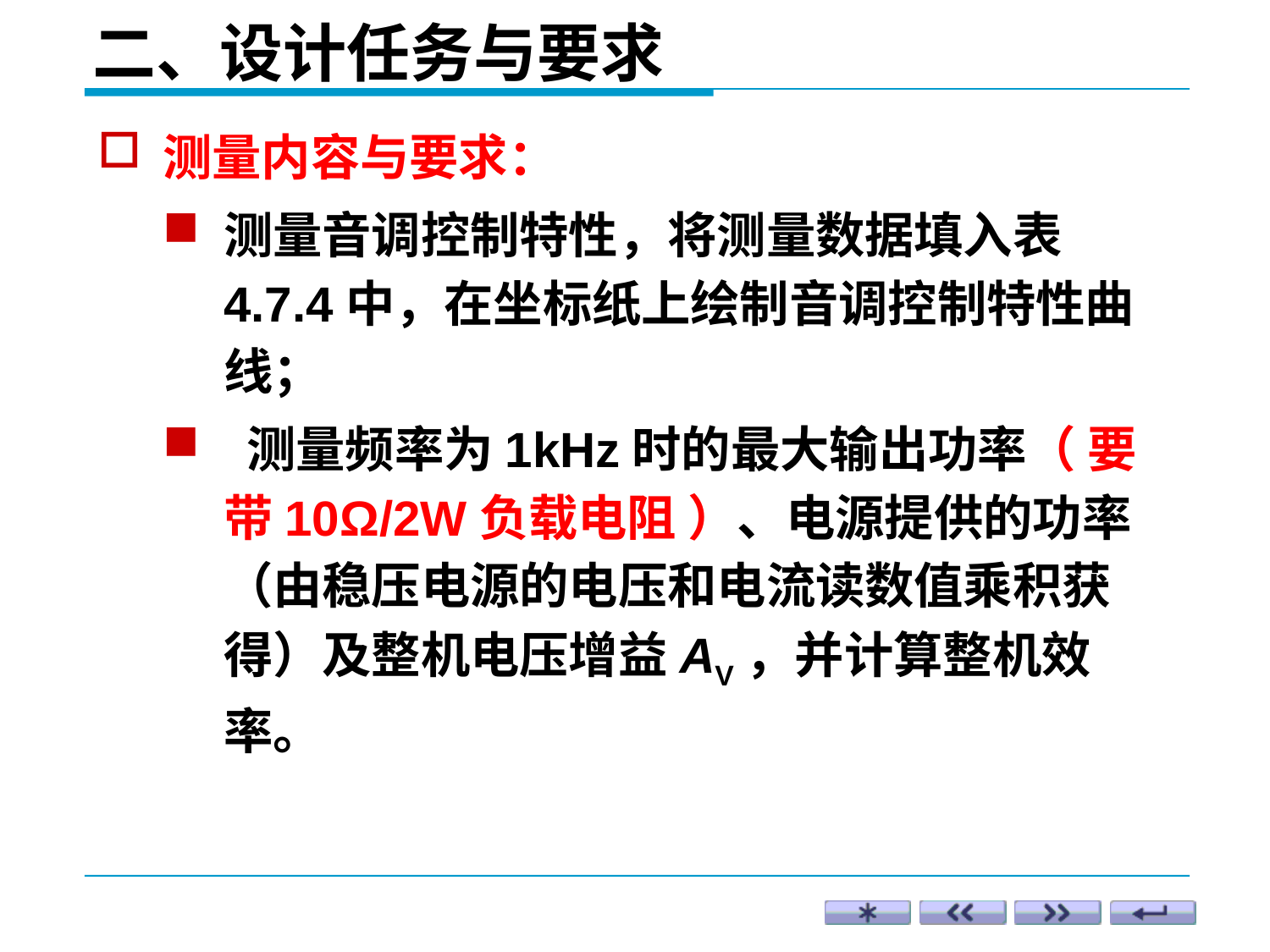

# 二、设计任务与要求
测量内容与要求：
测量音调控制特性，将测量数据填入表4.7.4中，在坐标纸上绘制音调控制特性曲线；
 测量频率为1kHz时的最大输出功率（ 要带10Ω/2W负载电阻 ）、电源提供的功率（由稳压电源的电压和电流读数值乘积获得）及整机电压增益AV，并计算整机效率。
8